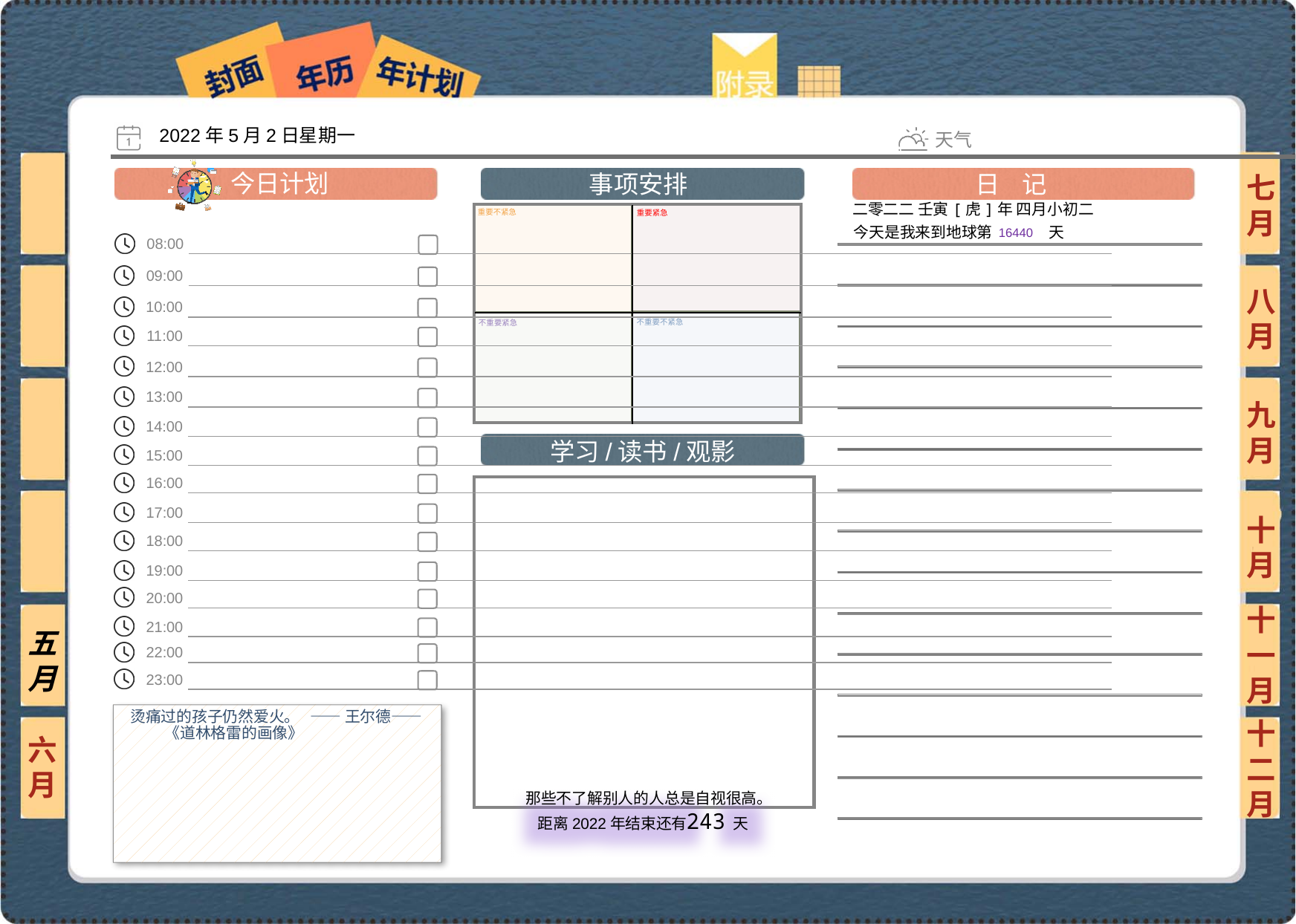

2022年5月2日星期一
七月
二零二二 壬寅[虎]年 四月小初二
16440
八月
九月
十月
十一月
五月
烫痛过的孩子仍然爱火。   —— 王尔德——《道林格雷的画像》

六月
十二月
243
 那些不了解别人的人总是自视很高。